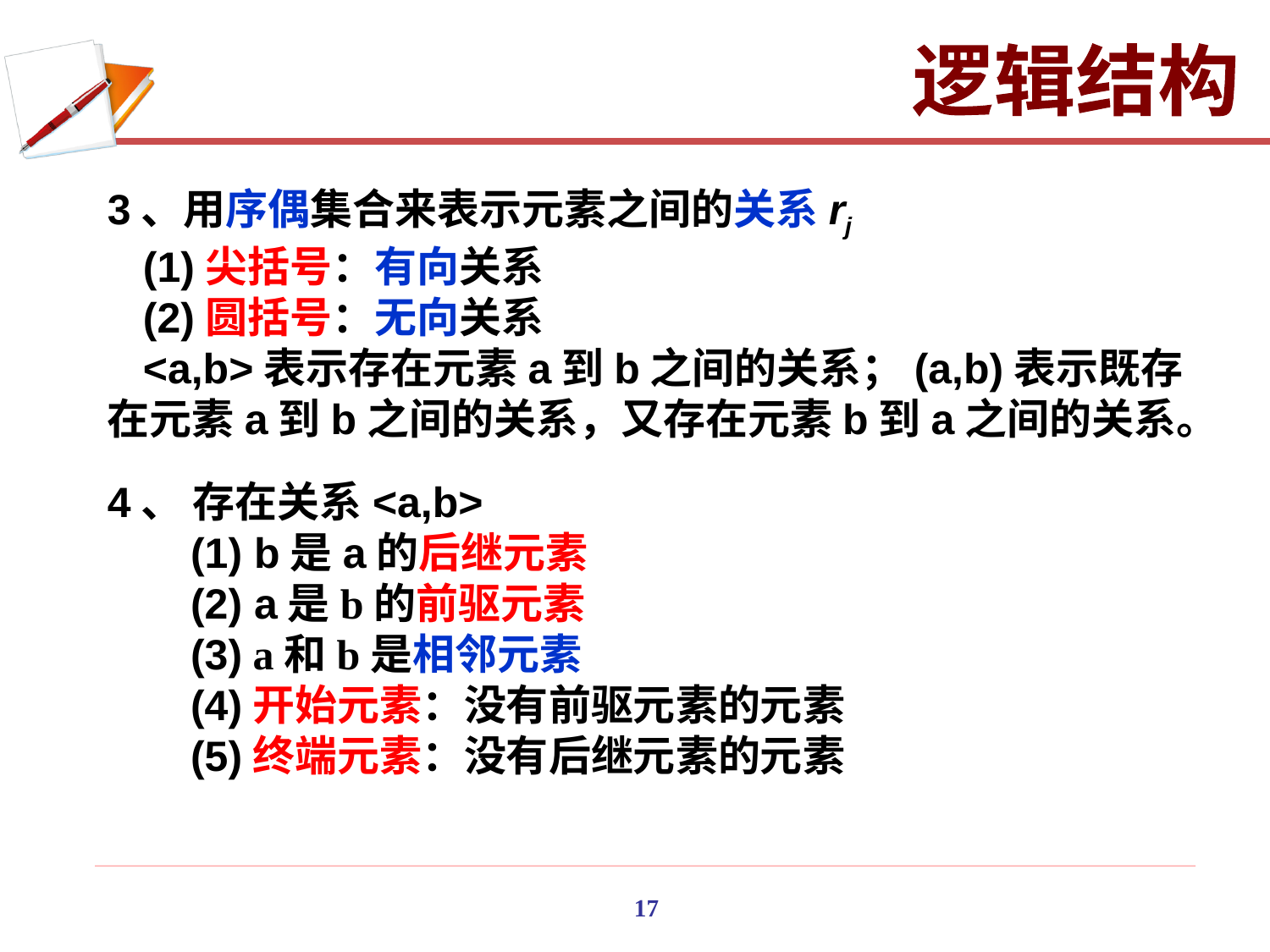

逻辑结构
3、用序偶集合来表示元素之间的关系rj
   (1)尖括号：有向关系
   (2)圆括号：无向关系
   <a,b>表示存在元素a到b之间的关系；(a,b)表示既存在元素a到b之间的关系，又存在元素b到a之间的关系。
4、 存在关系<a,b>
       (1) b是a的后继元素
       (2) a是b的前驱元素
       (3) a和b是相邻元素
       (4)开始元素：没有前驱元素的元素
       (5)终端元素：没有后继元素的元素